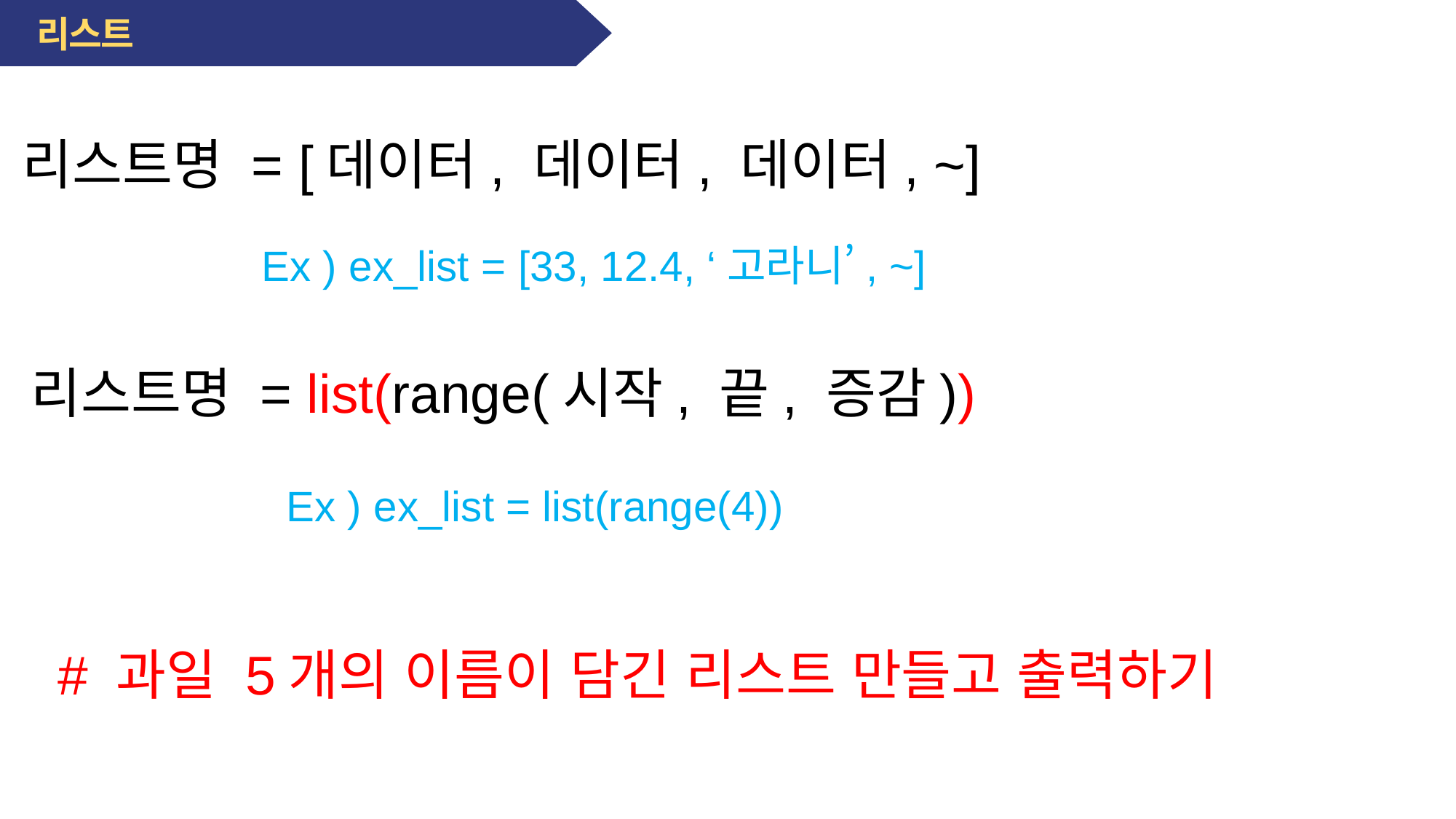

리스트
리스트명 = [데이터, 데이터, 데이터, ~]
Ex ) ex_list = [33, 12.4, ‘고라니’, ~]
리스트명 = list(range(시작, 끝, 증감))
Ex ) ex_list = list(range(4))
# 과일 5개의 이름이 담긴 리스트 만들고 출력하기